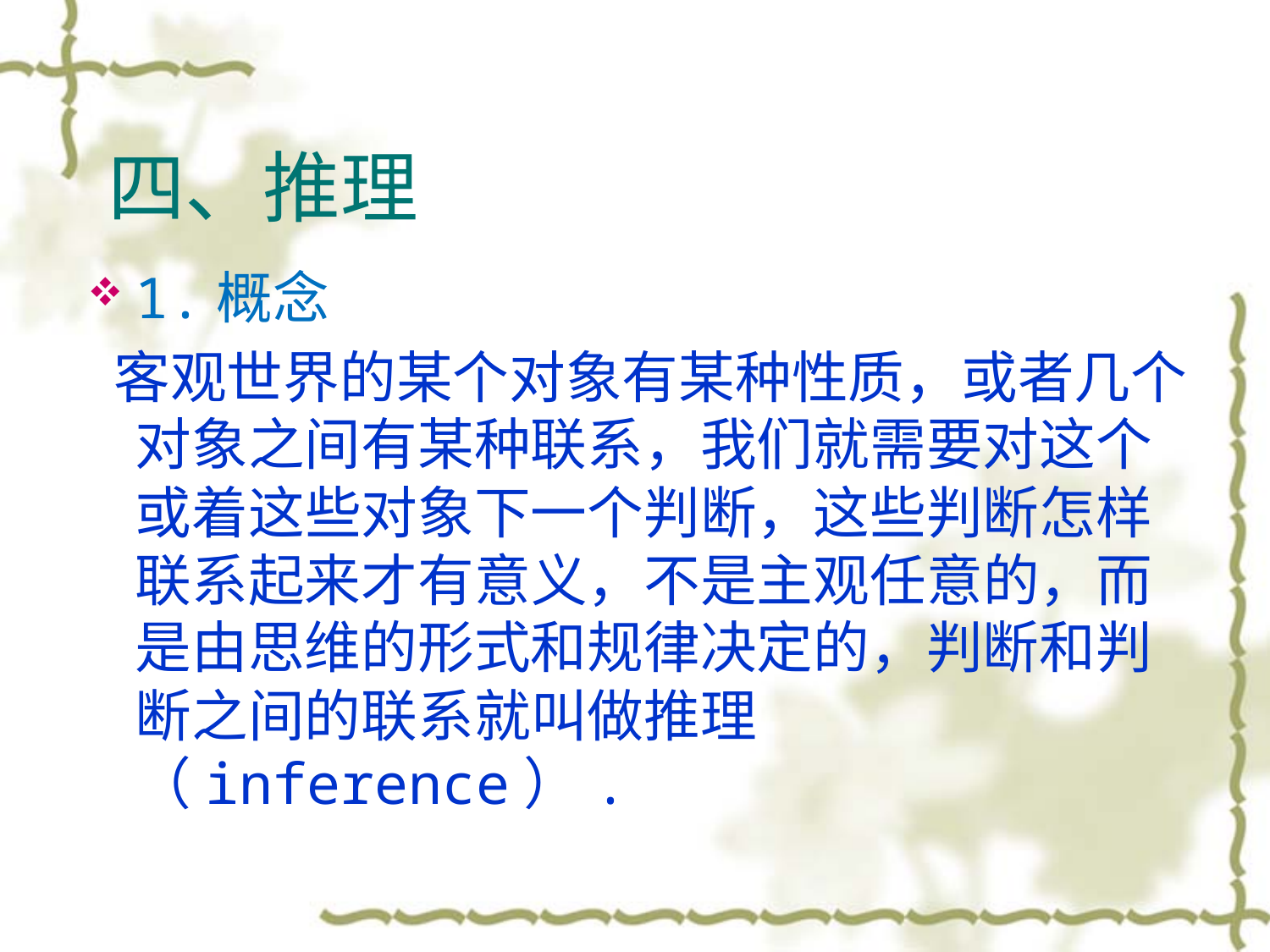

# 四、推理
1.概念
 客观世界的某个对象有某种性质，或者几个对象之间有某种联系，我们就需要对这个或着这些对象下一个判断，这些判断怎样联系起来才有意义，不是主观任意的，而是由思维的形式和规律决定的，判断和判断之间的联系就叫做推理（inference）.